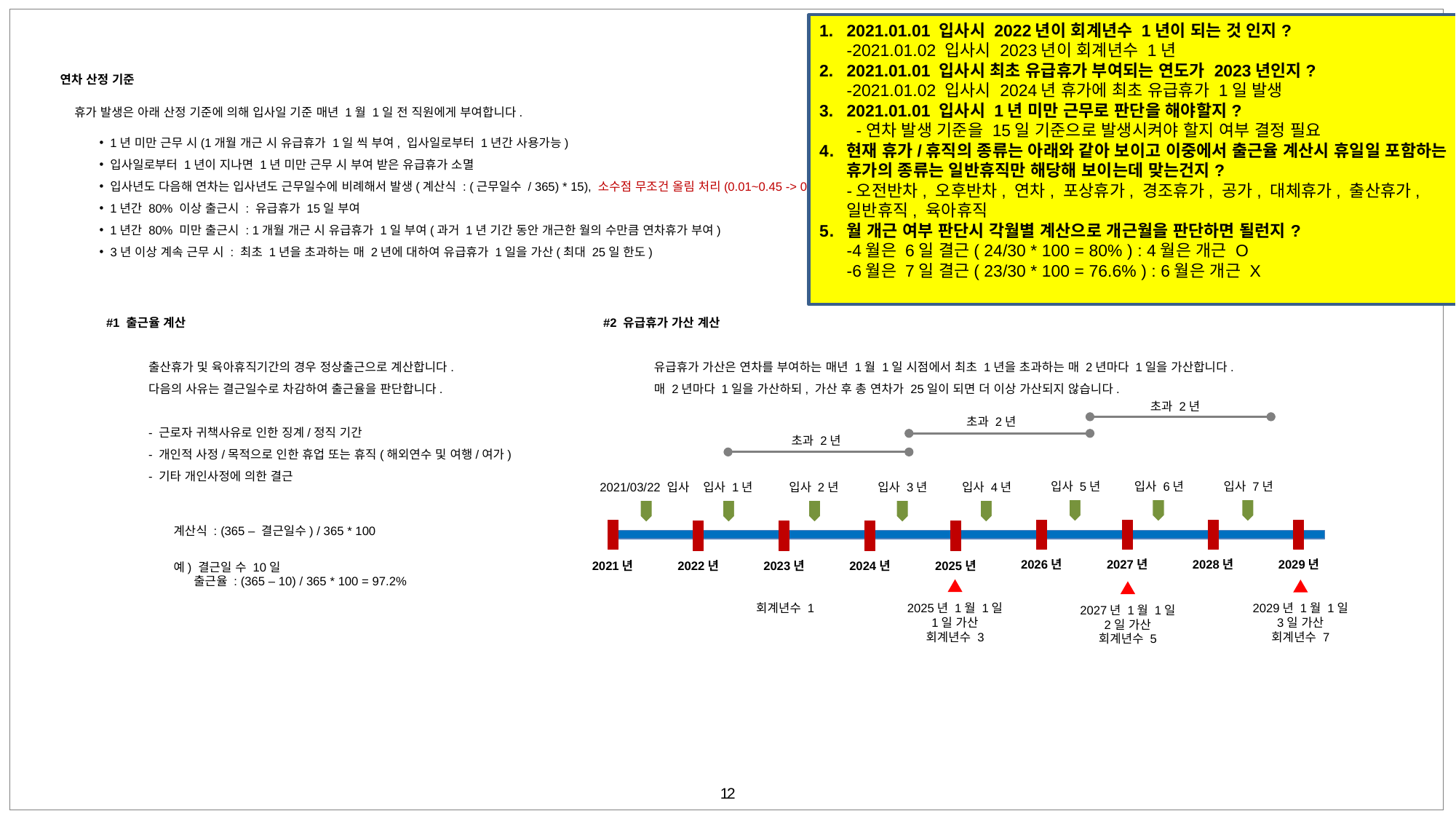

2021.01.01 입사시 2022년이 회계년수 1년이 되는 것 인지?
-2021.01.02 입사시 2023년이 회계년수 1년
2021.01.01 입사시 최초 유급휴가 부여되는 연도가 2023년인지?
-2021.01.02 입사시 2024년 휴가에 최초 유급휴가 1일 발생
2021.01.01 입사시 1년 미만 근무로 판단을 해야할지?
  -연차 발생 기준을 15일 기준으로 발생시켜야 할지 여부 결정 필요
현재 휴가/휴직의 종류는 아래와 같아 보이고 이중에서 출근율 계산시 휴일일 포함하는 휴가의 종류는 일반휴직만 해당해 보이는데 맞는건지?
-오전반차, 오후반차, 연차, 포상휴가, 경조휴가, 공가, 대체휴가, 출산휴가, 일반휴직, 육아휴직
월 개근 여부 판단시 각월별 계산으로 개근월을 판단하면 될런지?
-4월은 6일 결근( 24/30 * 100 = 80% ) : 4월은 개근 O
-6월은 7일 결근( 23/30 * 100 = 76.6% ) : 6월은 개근 X
연차 산정 기준
휴가 발생은 아래 산정 기준에 의해 입사일 기준 매년 1월 1일 전 직원에게 부여합니다.
1년 미만 근무 시(1개월 개근 시 유급휴가 1일 씩 부여, 입사일로부터 1년간 사용가능)
입사일로부터 1년이 지나면 1년 미만 근무 시 부여 받은 유급휴가 소멸
입사년도 다음해 연차는 입사년도 근무일수에 비례해서 발생(계산식 : (근무일수 / 365) * 15), 소수점 무조건 올림 처리(0.01~0.45 -> 0.5, 0.5~0.99 -> 1)
1년간 80% 이상 출근시 : 유급휴가 15일 부여
1년간 80% 미만 출근시 : 1개월 개근 시 유급휴가 1일 부여(과거 1년 기간 동안 개근한 월의 수만큼 연차휴가 부여)
3년 이상 계속 근무 시 : 최초 1년을 초과하는 매 2년에 대하여 유급휴가 1일을 가산(최대 25일 한도)
#1 출근율 계산
#2 유급휴가 가산 계산
출산휴가 및 육아휴직기간의 경우 정상출근으로 계산합니다.
다음의 사유는 결근일수로 차감하여 출근율을 판단합니다.

- 근로자 귀책사유로 인한 징계/정직 기간
- 개인적 사정/목적으로 인한 휴업 또는 휴직(해외연수 및 여행/여가)
- 기타 개인사정에 의한 결근

유급휴가 가산은 연차를 부여하는 매년 1월 1일 시점에서 최초 1년을 초과하는 매 2년마다 1일을 가산합니다.
매 2년마다 1일을 가산하되, 가산 후 총 연차가 25일이 되면 더 이상 가산되지 않습니다.
초과 2년
초과 2년
초과 2년
2021/03/22 입사

입사 1년

입사 2년

입사 3년

입사 4년

2021년

2026년

2027년

2028년

2029년

2022년

2023년

2024년

2025년

2025년 1월 1일
1일 가산
회계년수 3
입사 5년

입사 6년

입사 7년

2029년 1월 1일
3일 가산
회계년수 7
2027년 1월 1일
2일 가산
회계년수 5
계산식 : (365 – 결근일수) / 365 * 100

예) 결근일 수 10일
     출근율 : (365 – 10) / 365 * 100 = 97.2%
회계년수 1